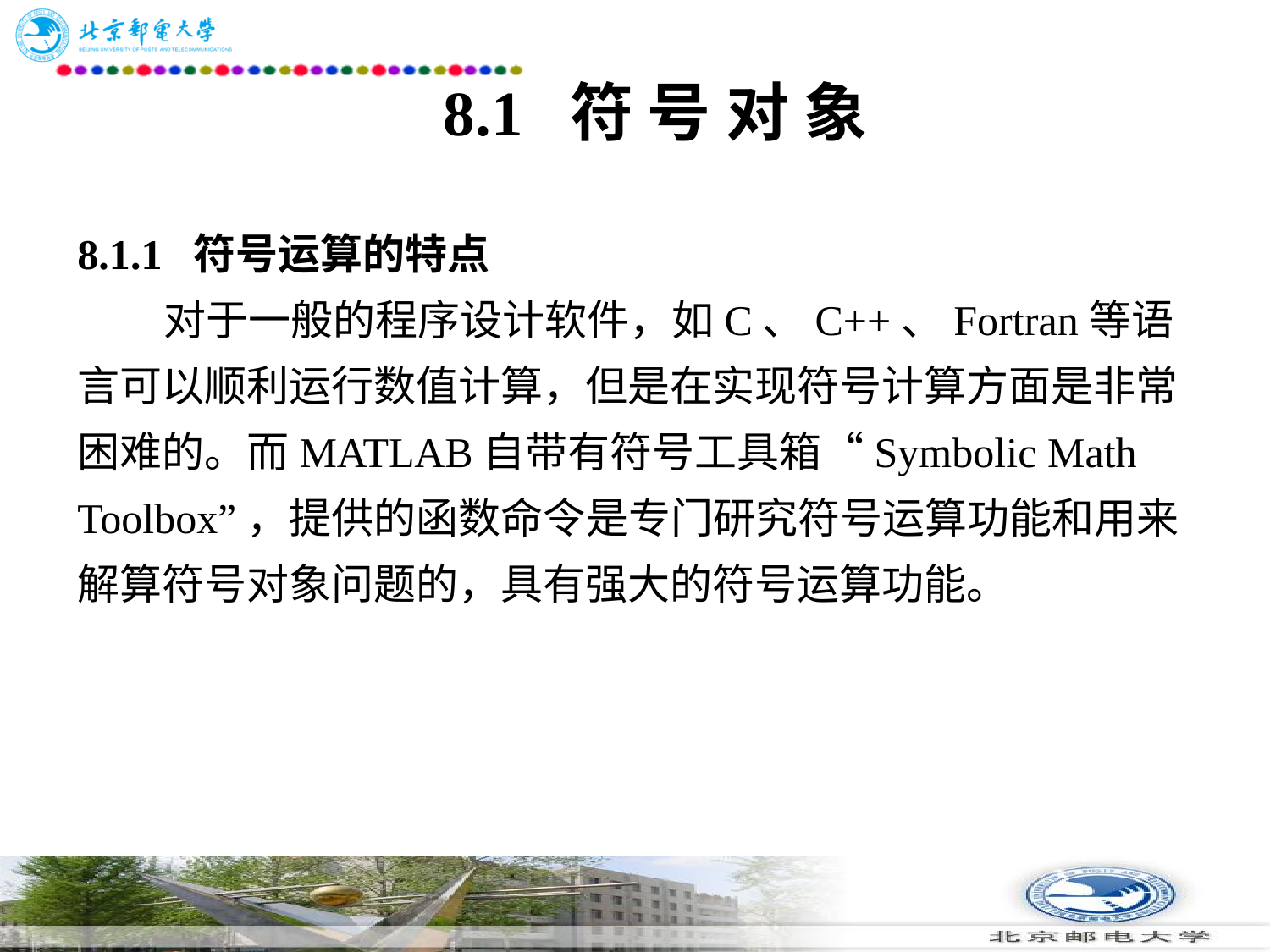

8.1  符 号 对 象
8.1.1  符号运算的特点
        对于一般的程序设计软件，如C、C++、Fortran等语言可以顺利运行数值计算，但是在实现符号计算方面是非常困难的。而MATLAB自带有符号工具箱“Symbolic Math Toolbox”，提供的函数命令是专门研究符号运算功能和用来解算符号对象问题的，具有强大的符号运算功能。